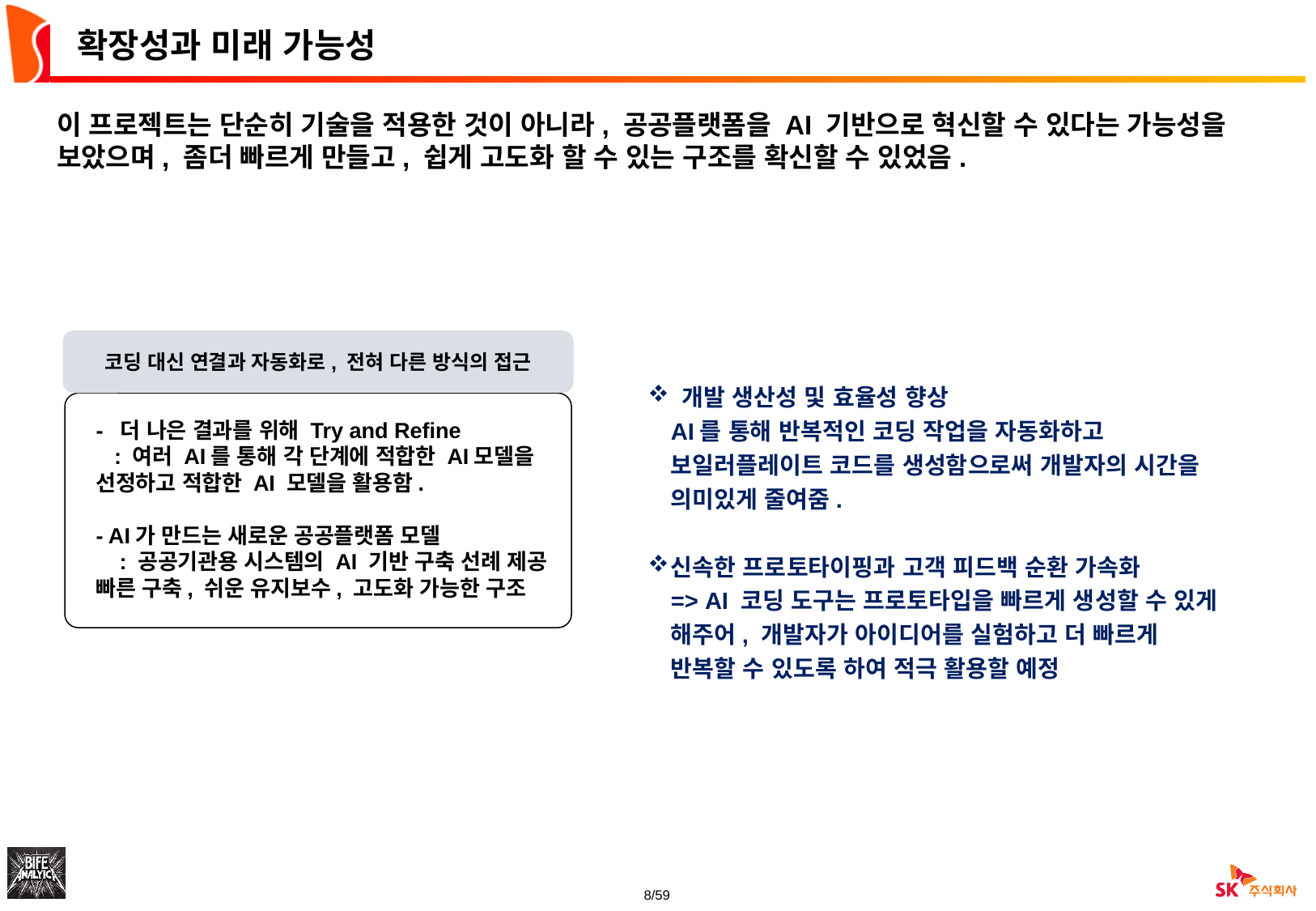

확장성과 미래 가능성
이 프로젝트는 단순히 기술을 적용한 것이 아니라, 공공플랫폼을 AI 기반으로 혁신할 수 있다는 가능성을 보았으며, 좀더 빠르게 만들고, 쉽게 고도화 할 수 있는 구조를 확신할 수 있었음.
코딩 대신 연결과 자동화로, 전혀 다른 방식의 접근
 개발 생산성 및 효율성 향상
AI를 통해 반복적인 코딩 작업을 자동화하고 보일러플레이트 코드를 생성함으로써 개발자의 시간을 의미있게 줄여줌.

신속한 프로토타이핑과 고객 피드백 순환 가속화
=> AI 코딩 도구는 프로토타입을 빠르게 생성할 수 있게 해주어, 개발자가 아이디어를 실험하고 더 빠르게 반복할 수 있도록 하여 적극 활용할 예정

-  더 나은 결과를 위해 Try and Refine
   : 여러 AI를 통해 각 단계에 적합한 AI모델을 선정하고 적합한 AI 모델을 활용함.

- AI가 만드는 새로운 공공플랫폼 모델
   : 공공기관용 시스템의 AI 기반 구축 선례 제공
빠른 구축, 쉬운 유지보수, 고도화 가능한 구조